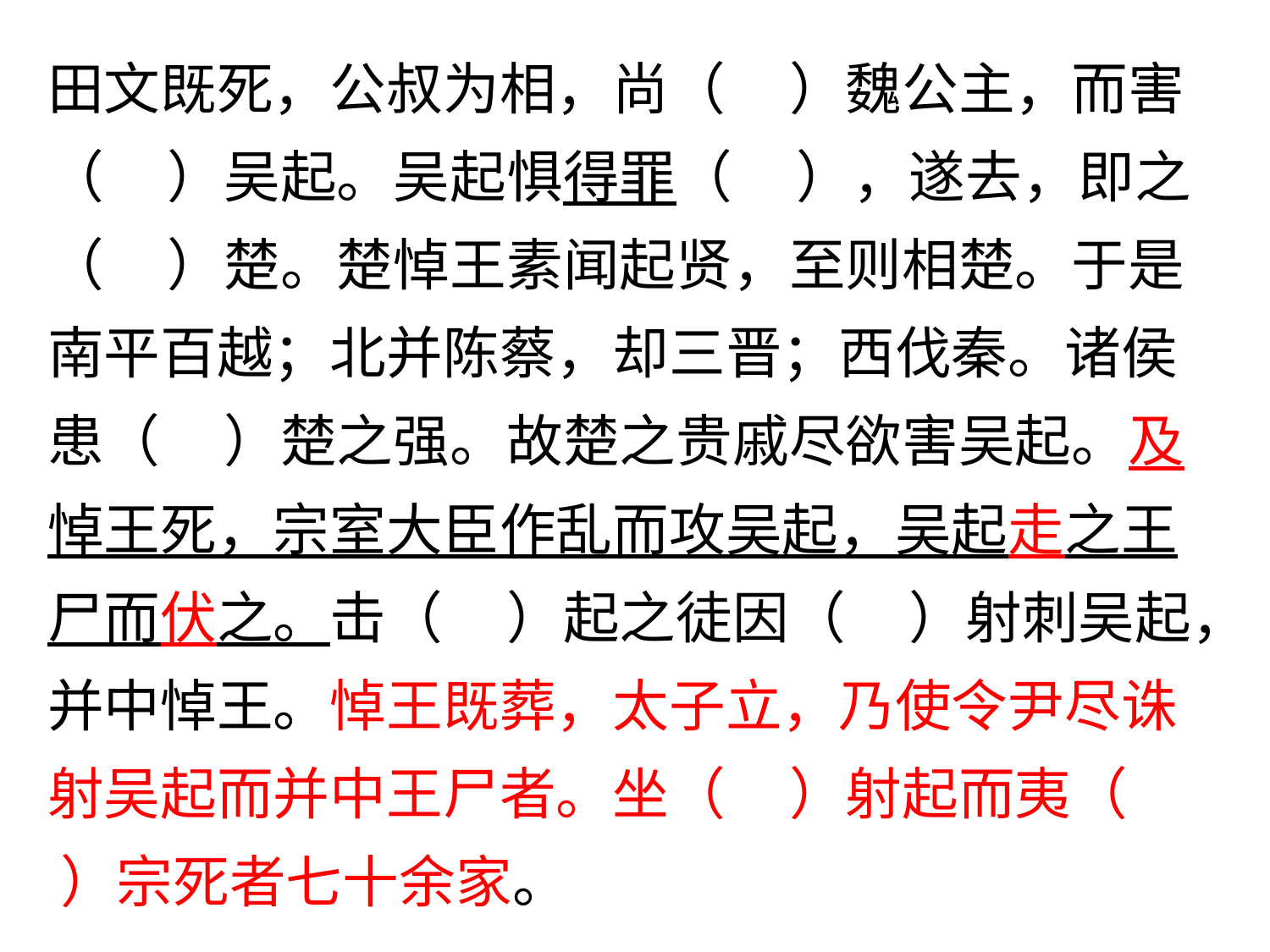

田文既死，公叔为相，尚（     ）魏公主，而害（     ）吴起。吴起惧得罪（     ），遂去，即之（     ）楚。楚悼王素闻起贤，至则相楚。于是南平百越；北并陈蔡，却三晋；西伐秦。诸侯患（     ）楚之强。故楚之贵戚尽欲害吴起。及悼王死，宗室大臣作乱而攻吴起，吴起走之王尸而伏之。击（     ）起之徒因（     ）射刺吴起，并中悼王。悼王既葬，太子立，乃使令尹尽诛射吴起而并中王尸者。坐（     ）射起而夷（     ）宗死者七十余家。